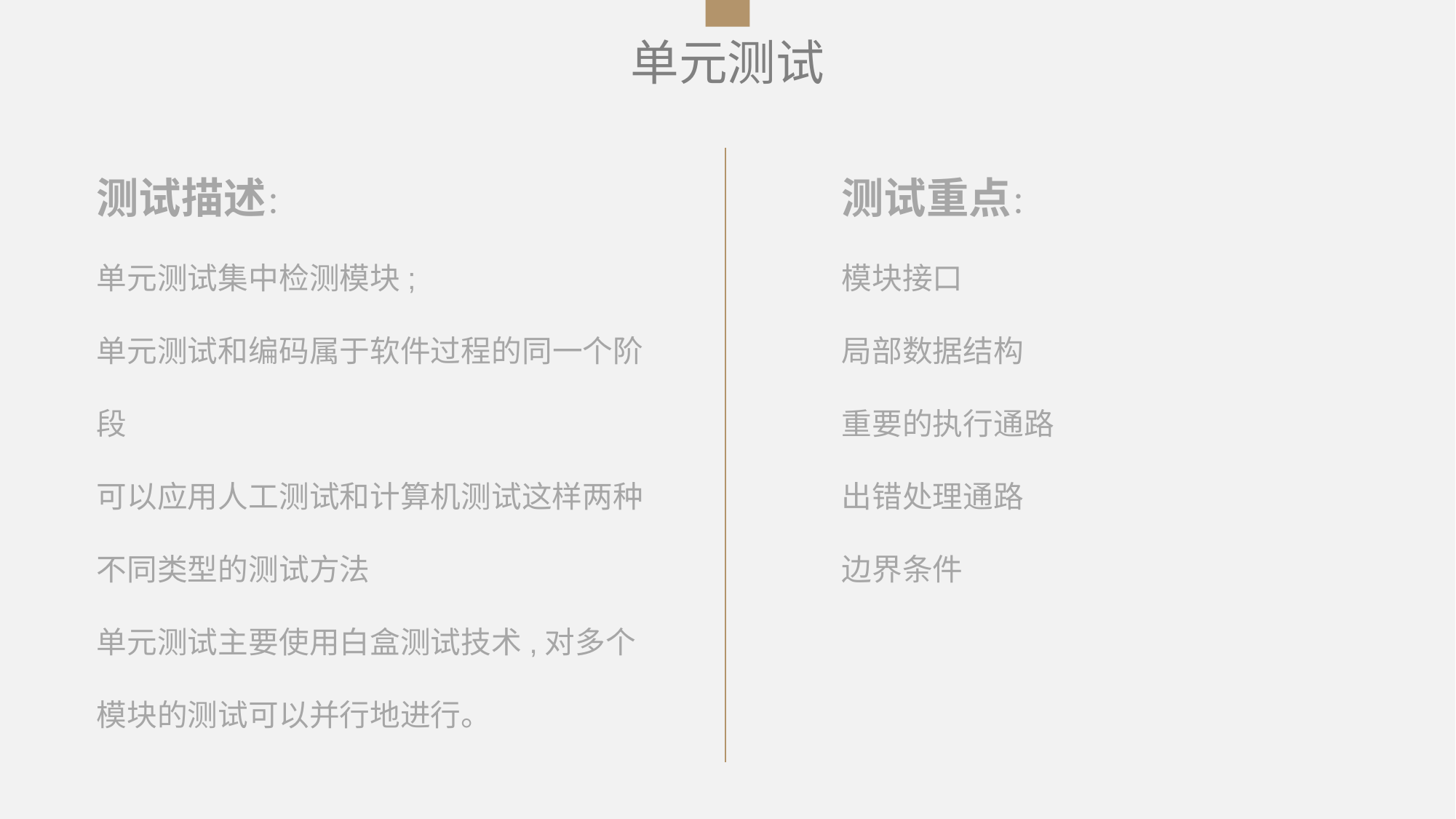

单元测试
测试描述：
单元测试集中检测模块;
单元测试和编码属于软件过程的同一个阶段
可以应用人工测试和计算机测试这样两种不同类型的测试方法
单元测试主要使用白盒测试技术,对多个模块的测试可以并行地进行。
测试重点：
模块接口
局部数据结构
重要的执行通路
出错处理通路
边界条件